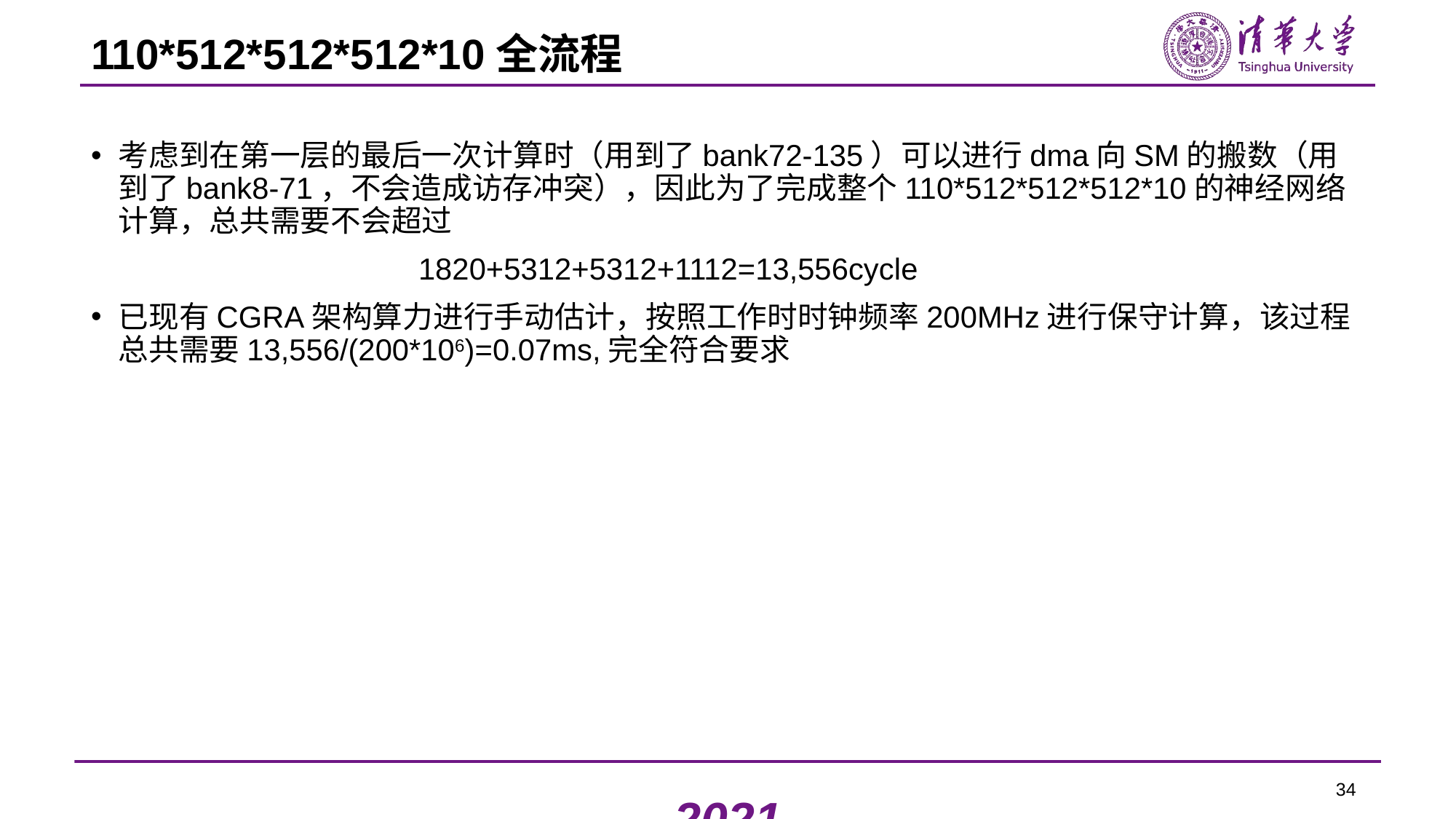

# 110*512*512*512*10全流程
考虑到在第一层的最后一次计算时（用到了bank72-135）可以进行dma向SM的搬数（用到了bank8-71，不会造成访存冲突），因此为了完成整个110*512*512*512*10的神经网络计算，总共需要不会超过
			1820+5312+5312+1112=13,556cycle
已现有CGRA架构算力进行手动估计，按照工作时时钟频率200MHz进行保守计算，该过程总共需要13,556/(200*106)=0.07ms,完全符合要求
34